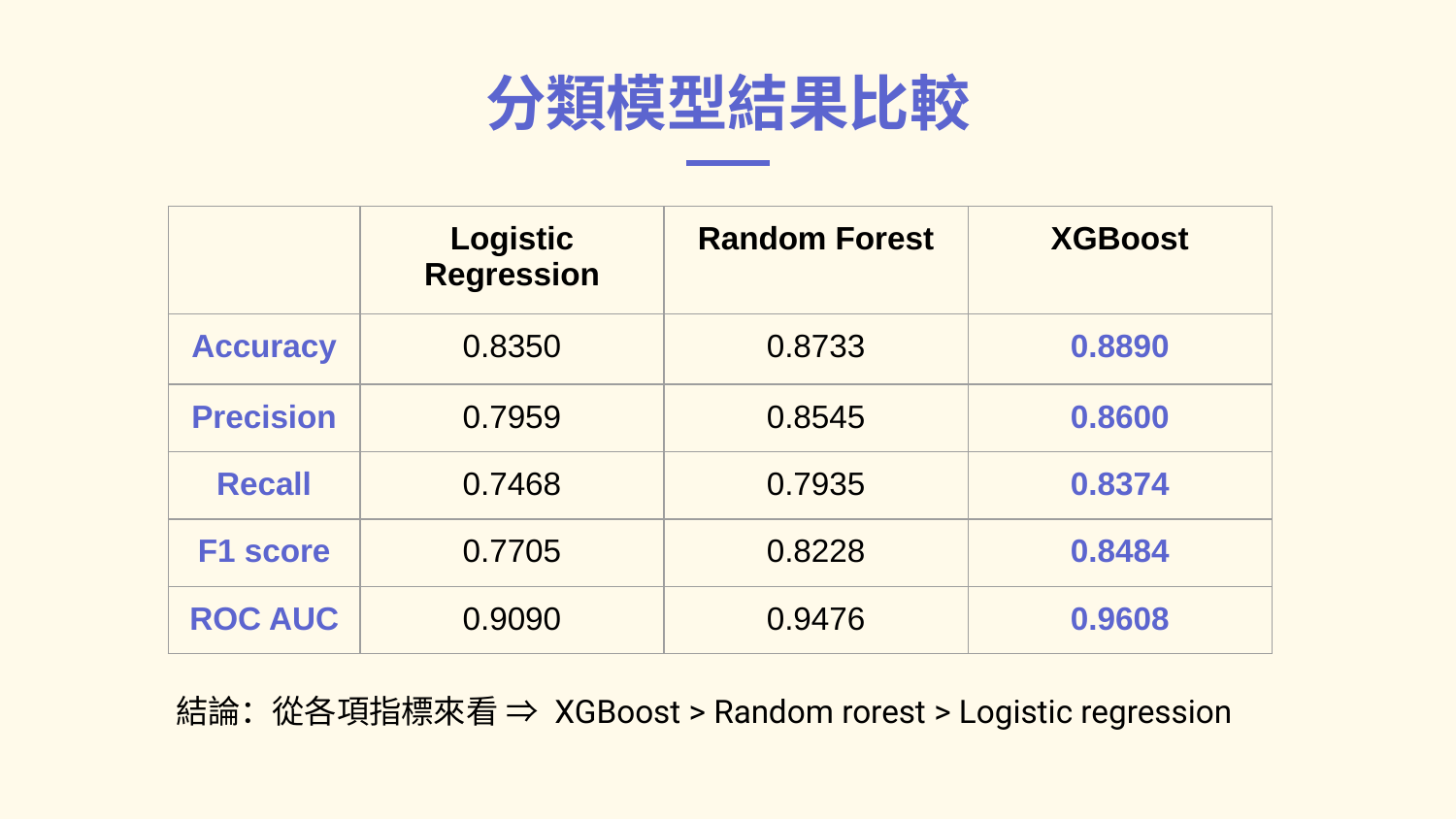

# 分類模型結果比較
|  | Logistic Regression | Random Forest | XGBoost |
| --- | --- | --- | --- |
| Accuracy | 0.8350 | 0.8733 | 0.8890 |
| Precision | 0.7959 | 0.8545 | 0.8600 |
| Recall | 0.7468 | 0.7935 | 0.8374 |
| F1 score | 0.7705 | 0.8228 | 0.8484 |
| ROC AUC | 0.9090 | 0.9476 | 0.9608 |
結論：從各項指標來看 ⇒ XGBoost > Random rorest > Logistic regression